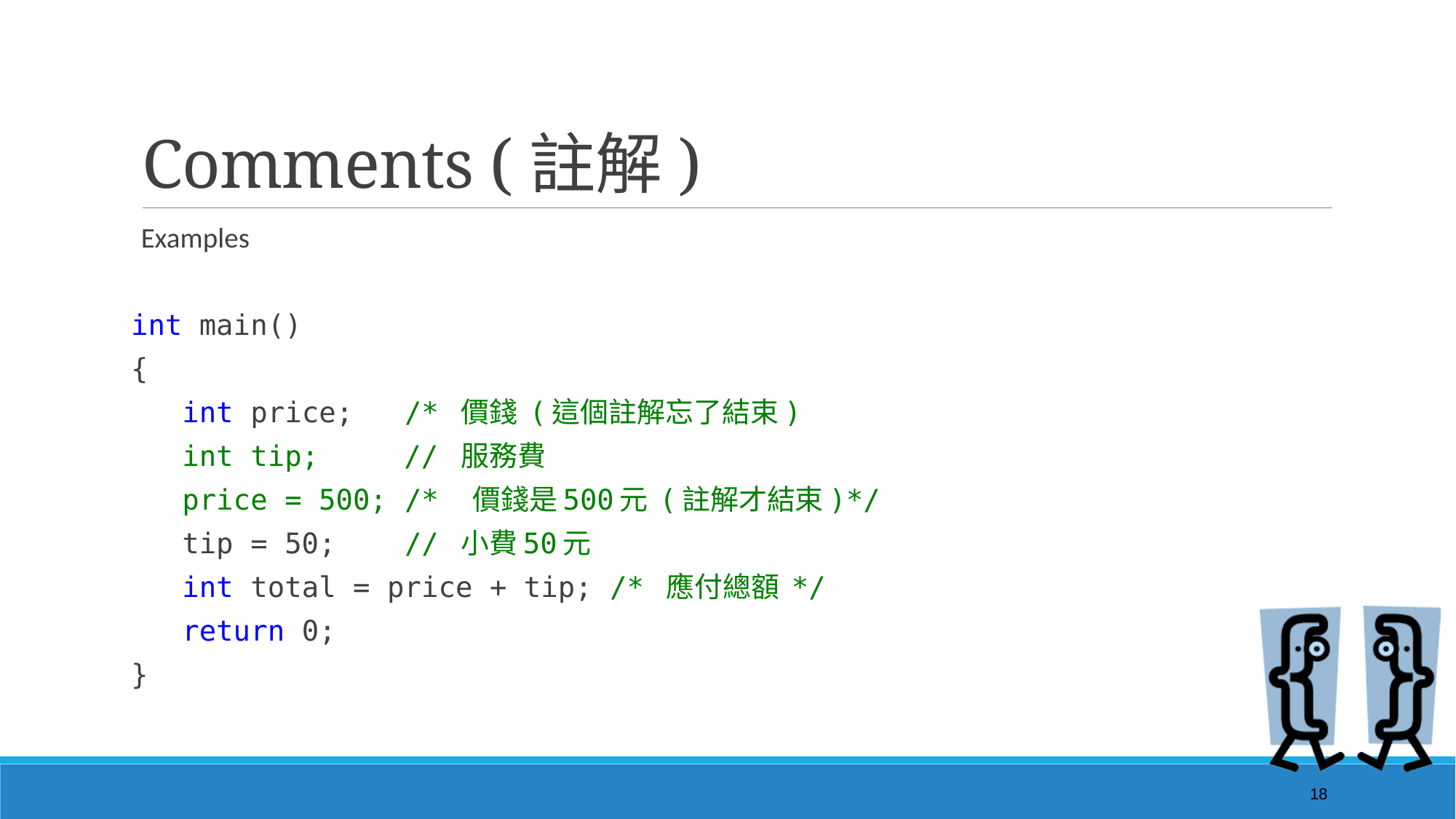

# Comments (註解)
Examples

int main()
{
   int price;   /* 價錢 (這個註解忘了結束)
   int tip;     // 服務費
   price = 500; /*　價錢是500元 (註解才結束)*/
   tip = 50;    // 小費50元
   int total = price + tip; /* 應付總額 */
   return 0;
}
18